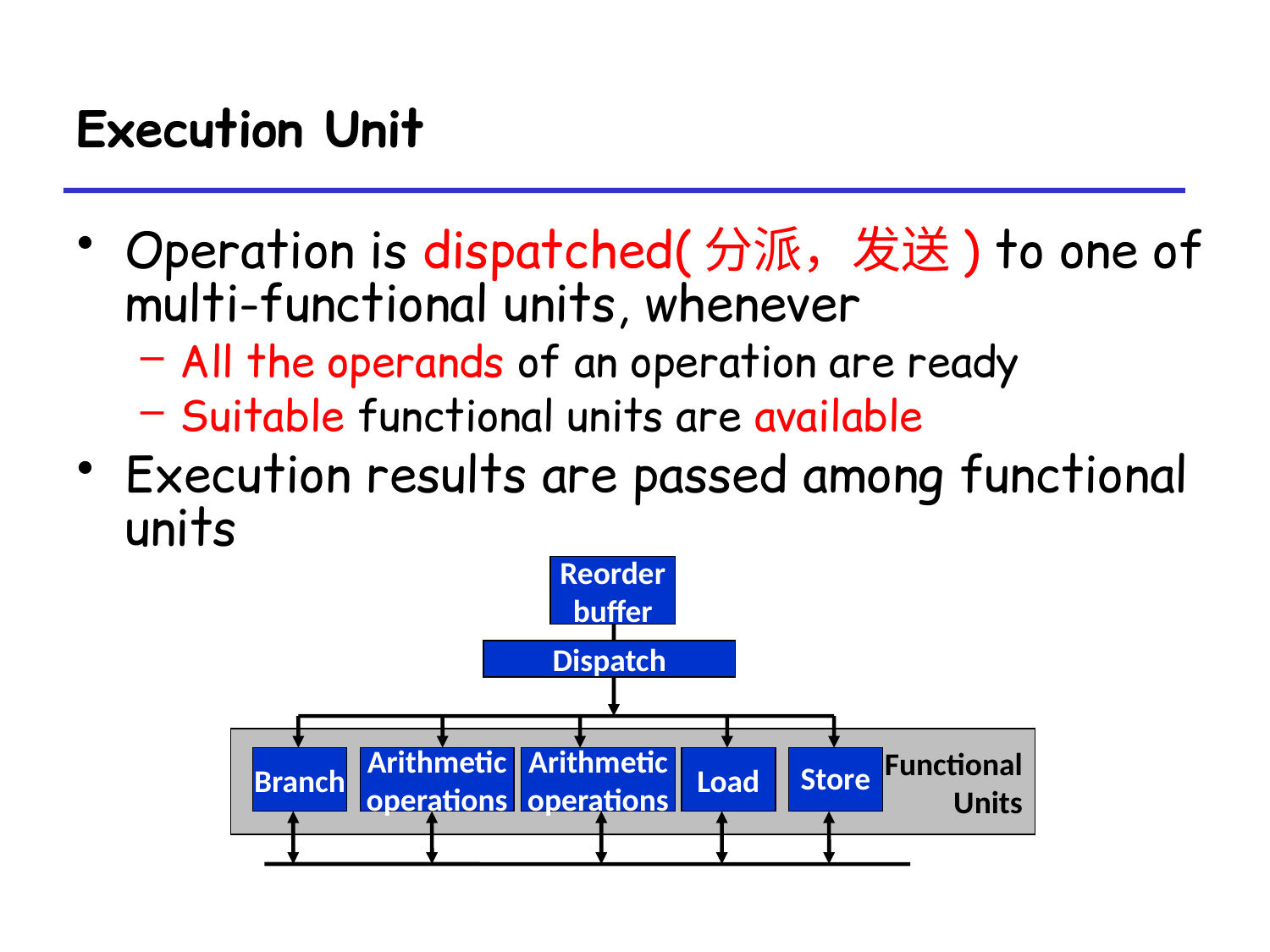

# Execution Unit
Operation is dispatched(分派，发送) to one of multi-functional units, whenever
All the operands of an operation are ready
Suitable functional units are available
Execution results are passed among functional units
Reorder
buffer

Dispatch

Functional
Units
Branch
Arithmetic
operations
Arithmetic
operations
Load
Store

8